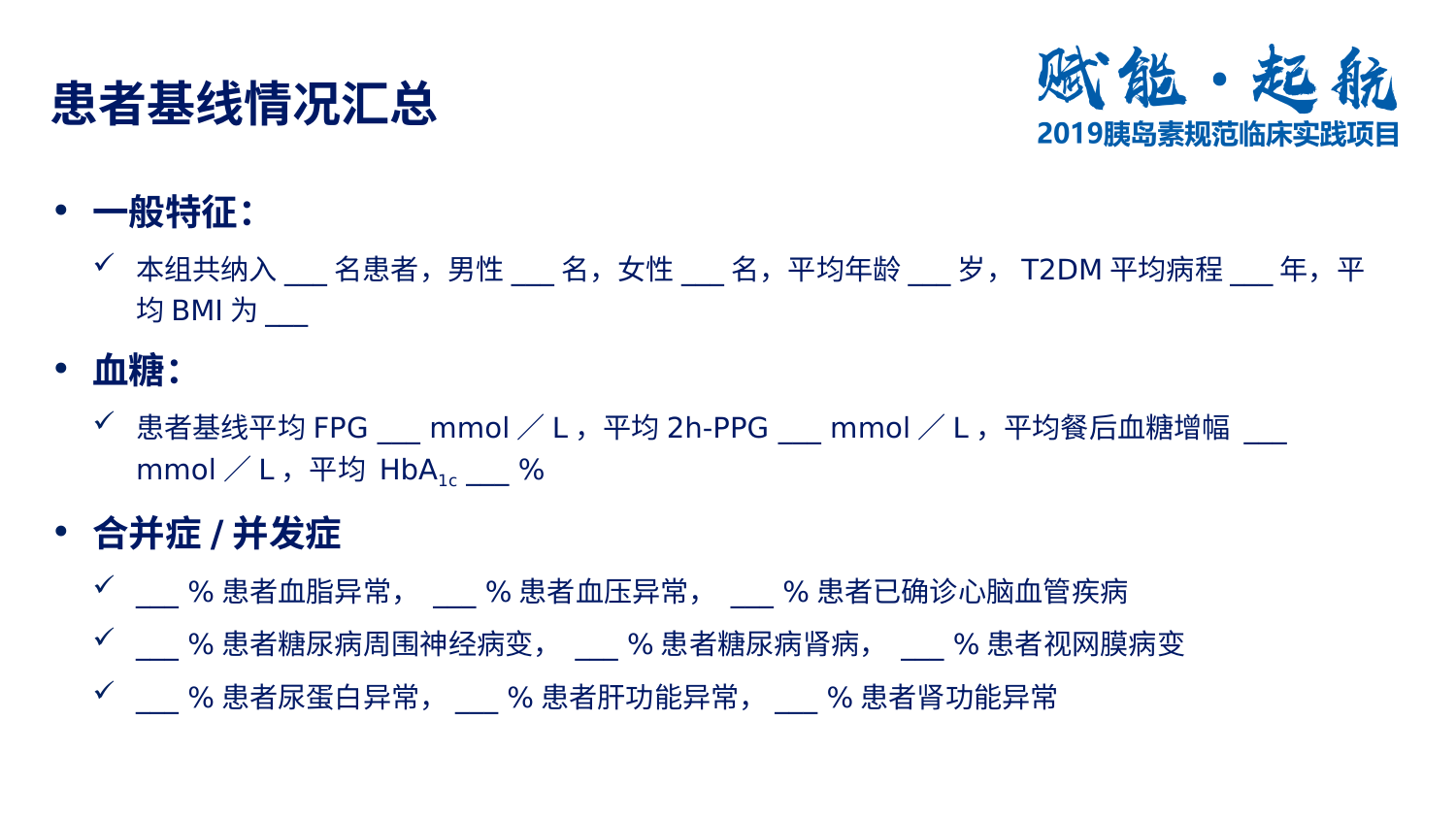

# 患者基线情况汇总
一般特征：
本组共纳入___名患者，男性___名，女性___名，平均年龄___岁，T2DM平均病程___年，平均BMI为___
血糖：
患者基线平均FPG ___ mmol／L，平均2h-PPG ___ mmol／L，平均餐后血糖增幅 ___ mmol／L，平均 HbA1c ___ %
合并症/并发症
___ %患者血脂异常， ___ %患者血压异常， ___ %患者已确诊心脑血管疾病
___ %患者糖尿病周围神经病变， ___ %患者糖尿病肾病， ___ %患者视网膜病变
___ %患者尿蛋白异常，___ %患者肝功能异常，___ %患者肾功能异常